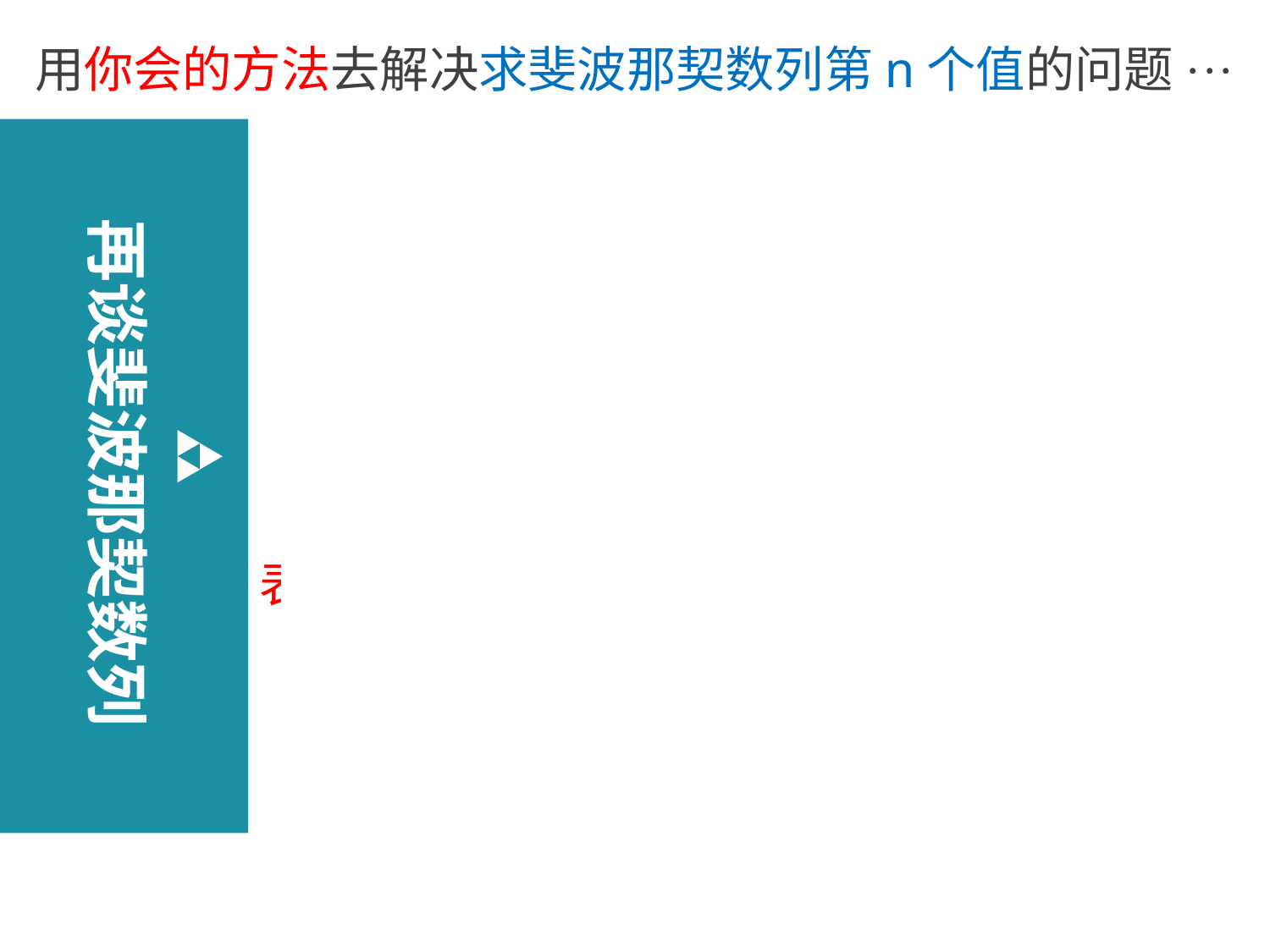

用你会的方法去解决求斐波那契数列第n个值的问题···

再谈斐波那契数列
纸笔→自行计算

用表格解决，求斐波那契数列第n个值

表格|公式：单元格 = 上一行+再上行